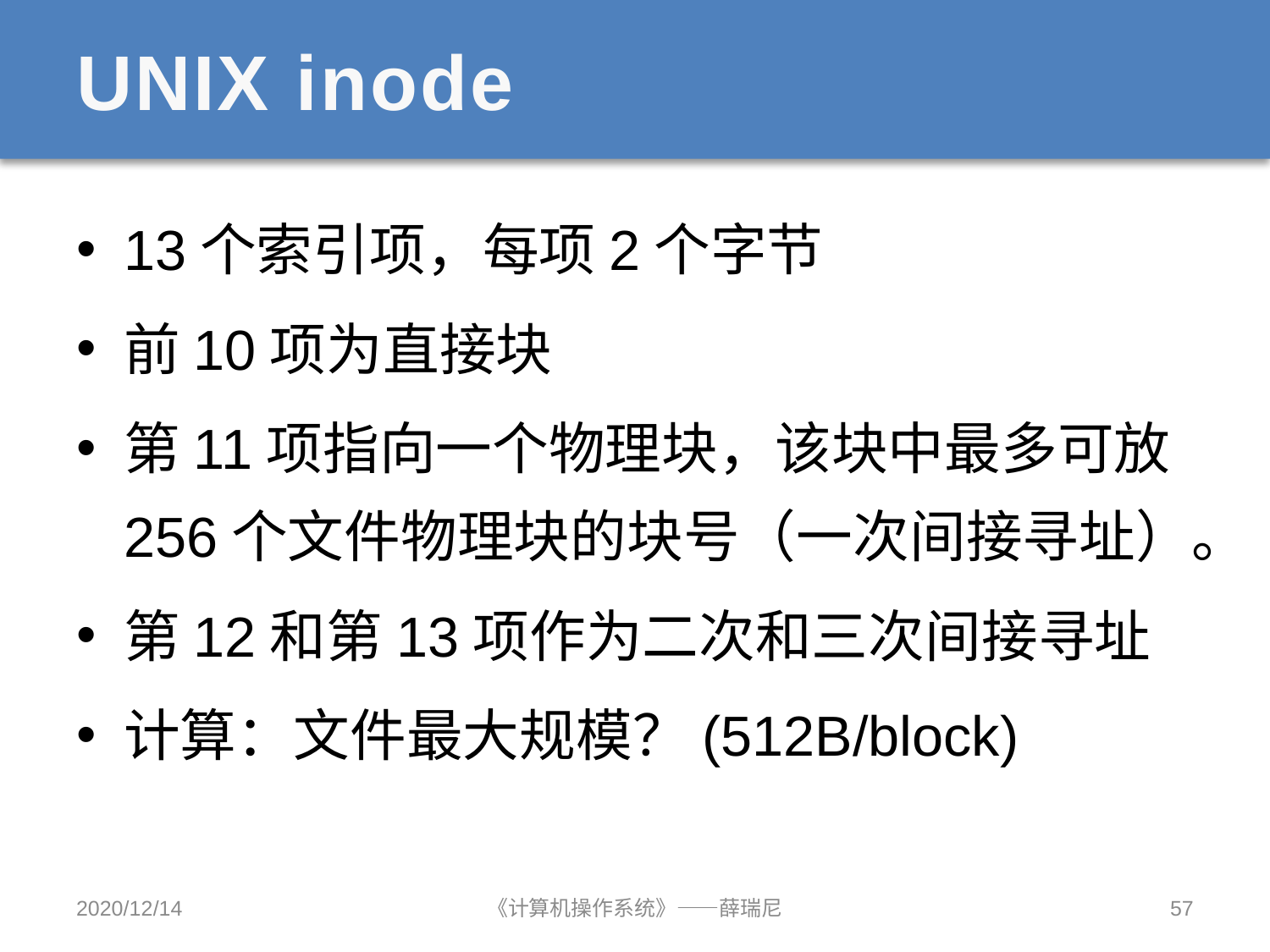

# UNIX inode
13个索引项，每项2个字节
前10项为直接块
第11项指向一个物理块，该块中最多可放256个文件物理块的块号（一次间接寻址）。
第12和第13项作为二次和三次间接寻址
计算：文件最大规模？(512B/block)
2020/12/14
《计算机操作系统》——薛瑞尼
57